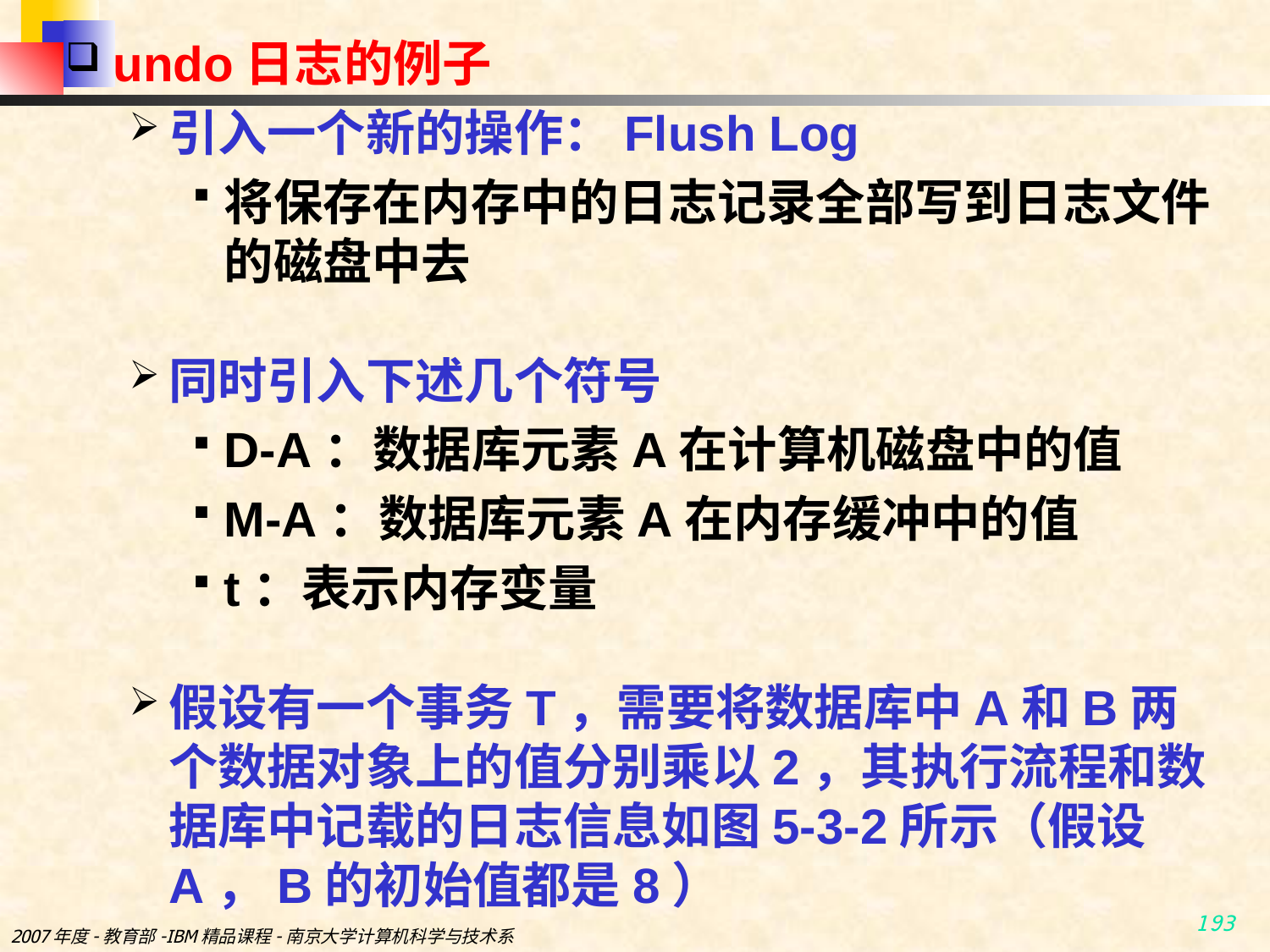

# undo日志的例子
引入一个新的操作：Flush Log
将保存在内存中的日志记录全部写到日志文件的磁盘中去

同时引入下述几个符号
D-A：数据库元素A在计算机磁盘中的值
M-A：数据库元素A在内存缓冲中的值
t：表示内存变量

假设有一个事务T，需要将数据库中A和B两个数据对象上的值分别乘以2，其执行流程和数据库中记载的日志信息如图5-3-2所示（假设A，B的初始值都是8）
193